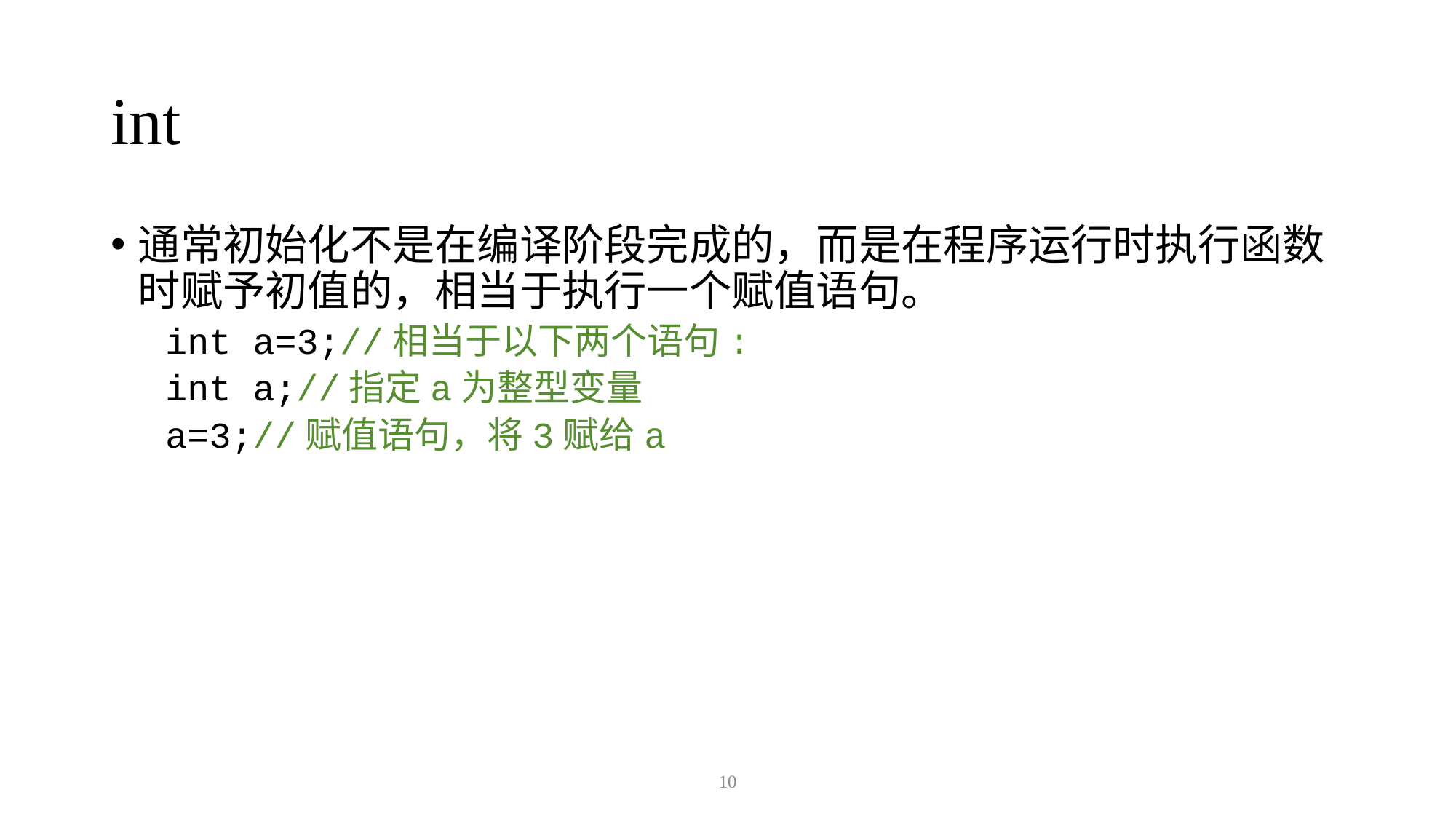

# int
通常初始化不是在编译阶段完成的，而是在程序运行时执行函数时赋予初值的，相当于执行一个赋值语句。
int a=3;//相当于以下两个语句:
int a;//指定a为整型变量
a=3;//赋值语句，将3赋给a

10